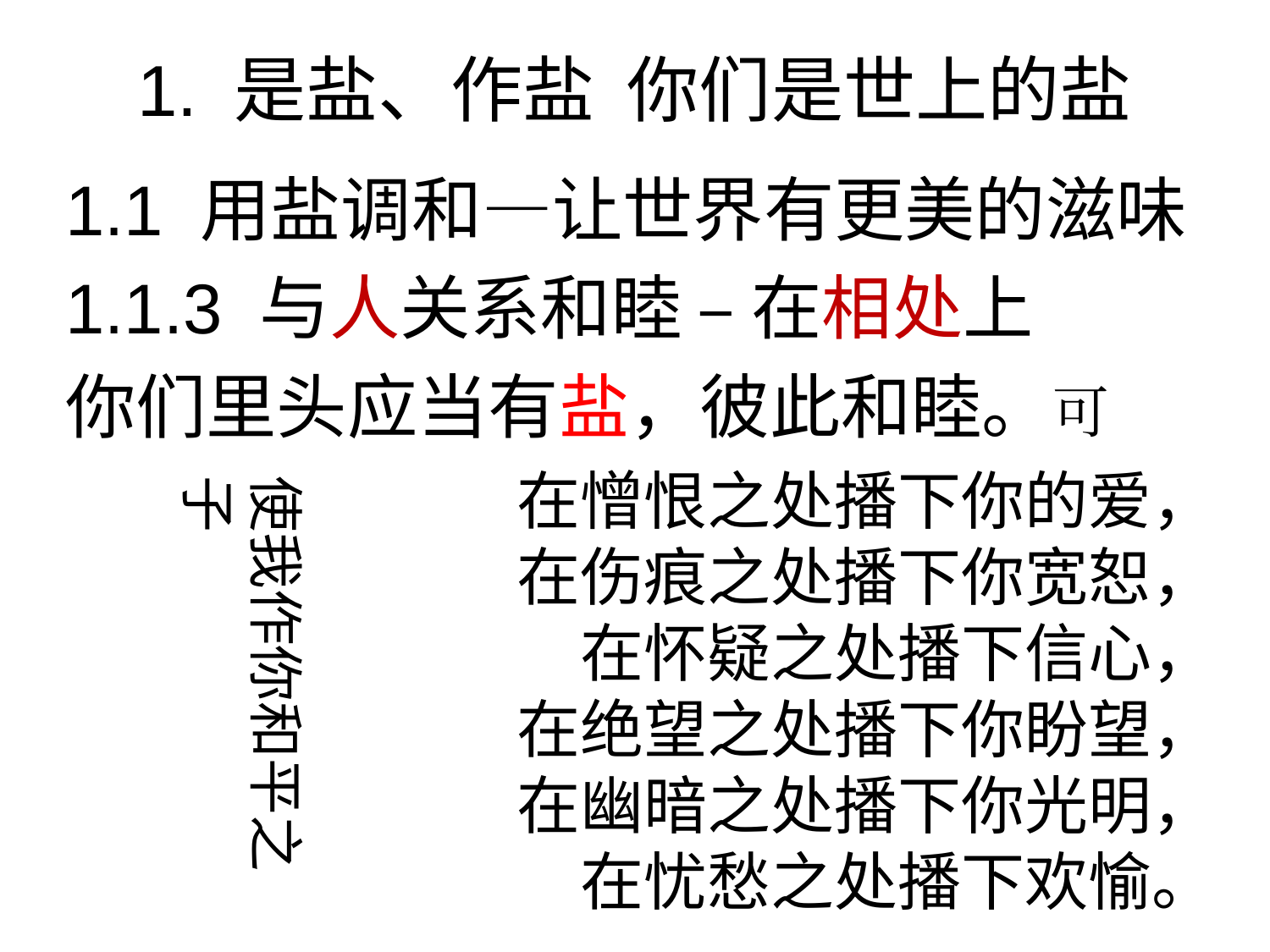

# 1. 是盐、作盐  你们是世上的盐
1.1 用盐调和—让世界有更美的滋味
1.1.3 与人关系和睦 – 在相处上
你们里头应当有盐，彼此和睦。可9:50
人际关系应该加‘佐料’有滋有味
作“和平之子”
	使人和睦的人有福了
在憎恨之处播下你的爱，
在伤痕之处播下你宽恕，
在怀疑之处播下信心，
在绝望之处播下你盼望，
在幽暗之处播下你光明，
在忧愁之处播下欢愉。
使我作你和平之子
10